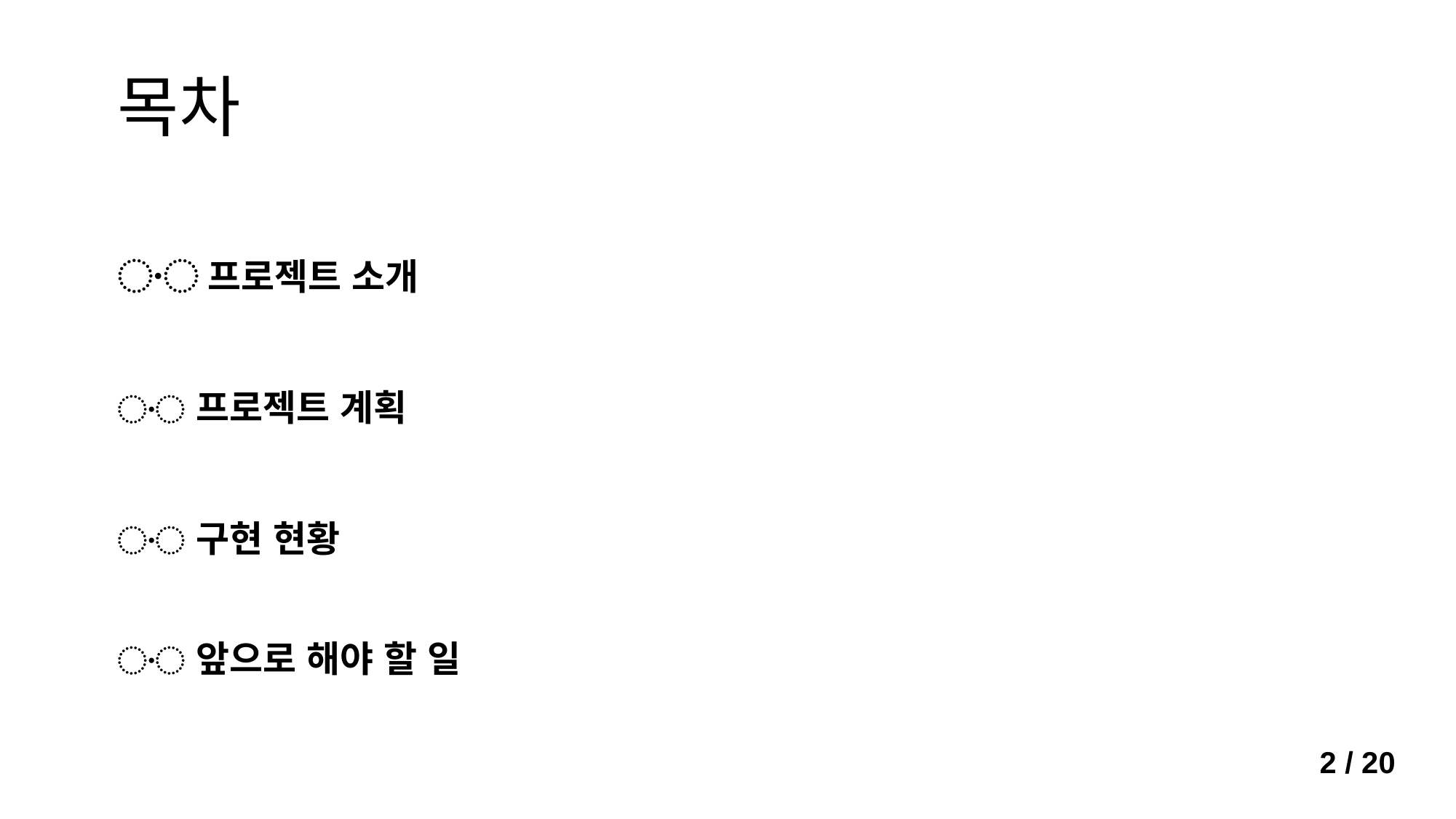

# 목차
〮 프로젝트 소개

〮 프로젝트 계획

〮 구현 현황

〮 앞으로 해야 할 일

  2 / 20